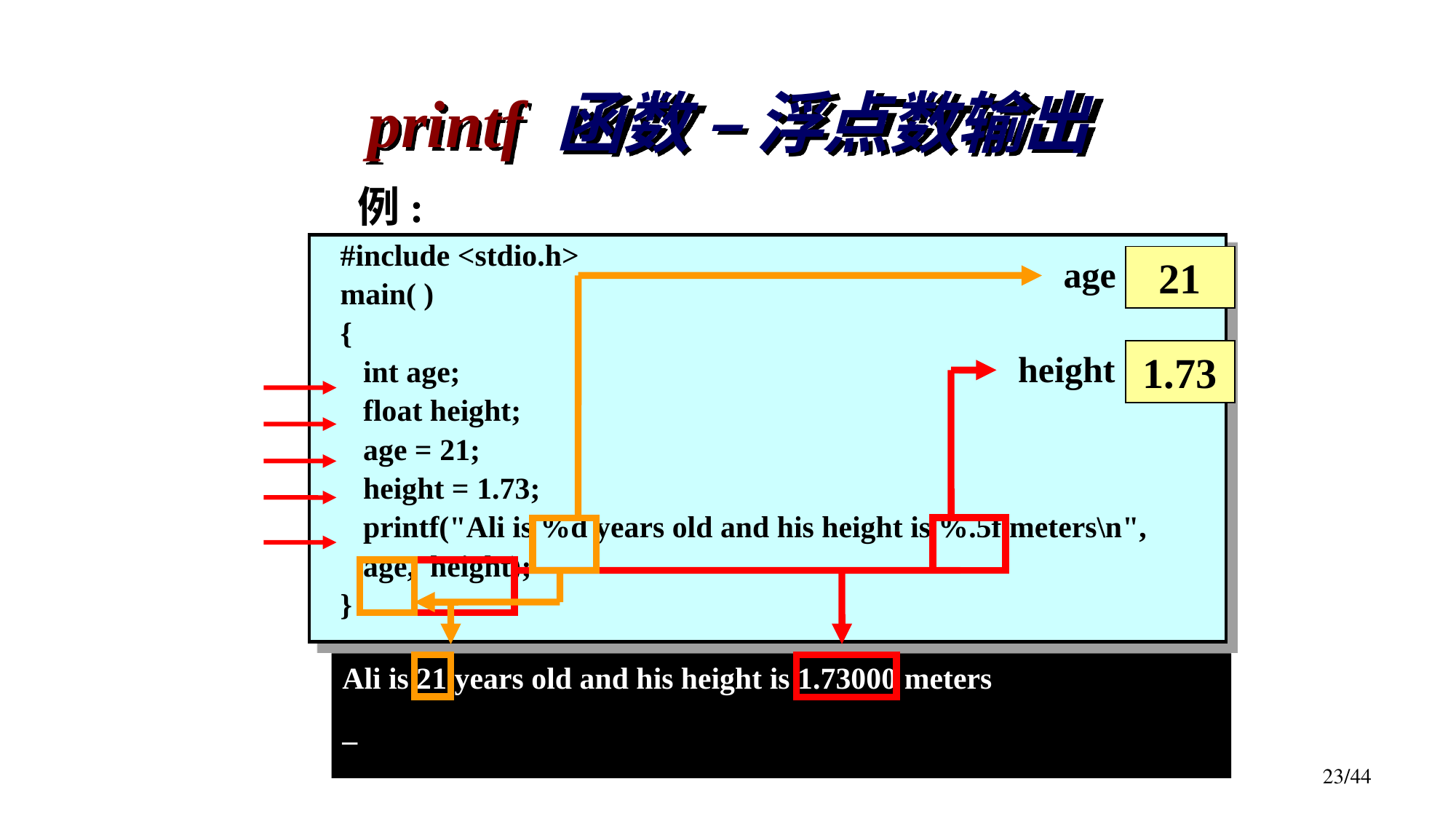

# printf 函数 – 浮点数输出
例:
#include <stdio.h>
main( )
{
   int age;
   float height;
   age = 21;
   height = 1.73;
   printf("Ali is %d years old and his height is %.5f meters\n",
   age,  height);
}

age
?
21

height
?
1.73

Ali is 21 years old and his height is 1.73000 meters
_